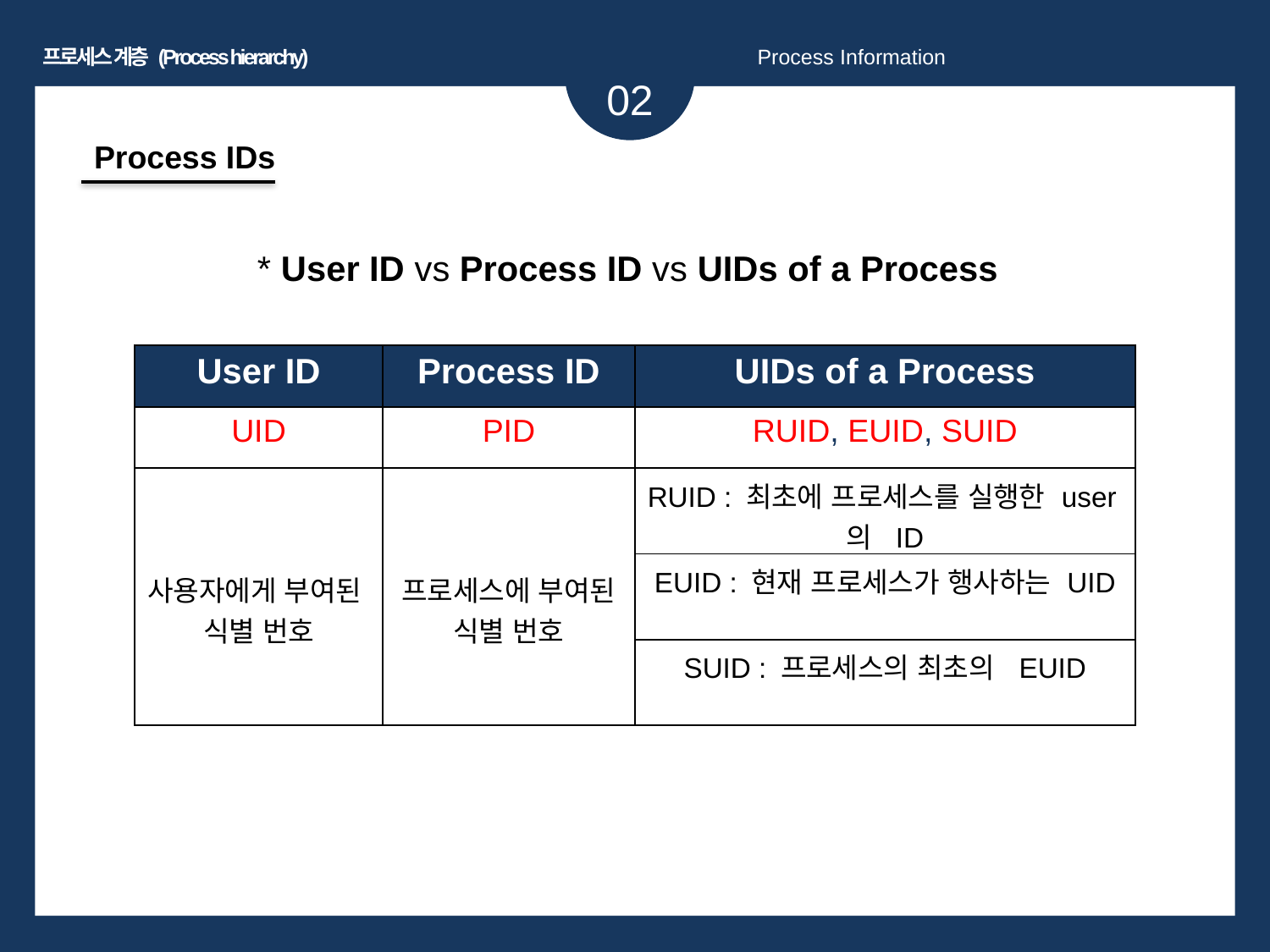

프로세스 계층 (Process hierarchy)
Process Information
02

Process IDs
* User ID vs Process ID vs UIDs of a Process
| User ID | Process ID | UIDs of a Process |
| --- | --- | --- |
| UID | PID | RUID, EUID, SUID |
| 사용자에게 부여된 식별 번호 | 프로세스에 부여된 식별 번호 | RUID : 최초에 프로세스를 실행한 user의 ID |
|  |  | EUID : 현재 프로세스가 행사하는 UID |
|  |  | SUID : 프로세스의 최초의 EUID |